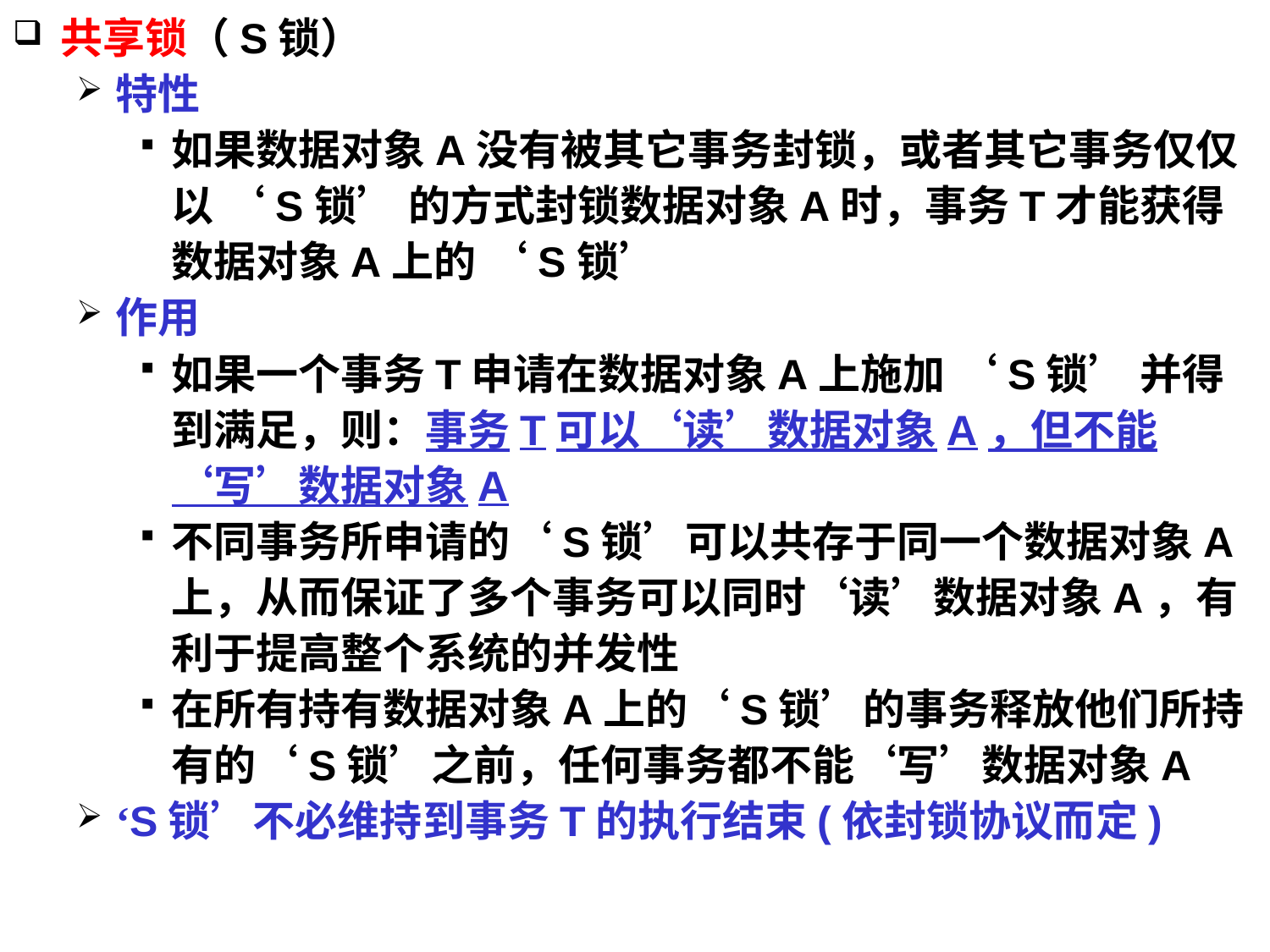

# 共享锁（S锁）
特性
如果数据对象A没有被其它事务封锁，或者其它事务仅仅以 ‘S锁’ 的方式封锁数据对象A时，事务T才能获得数据对象A上的 ‘S锁’
作用
如果一个事务T申请在数据对象A上施加 ‘S锁’ 并得到满足，则：事务T可以‘读’数据对象A，但不能‘写’数据对象A
不同事务所申请的‘S锁’可以共存于同一个数据对象A上，从而保证了多个事务可以同时‘读’数据对象A，有利于提高整个系统的并发性
在所有持有数据对象A上的‘S锁’的事务释放他们所持有的‘S锁’之前，任何事务都不能‘写’数据对象A
‘S锁’不必维持到事务T的执行结束(依封锁协议而定)
110